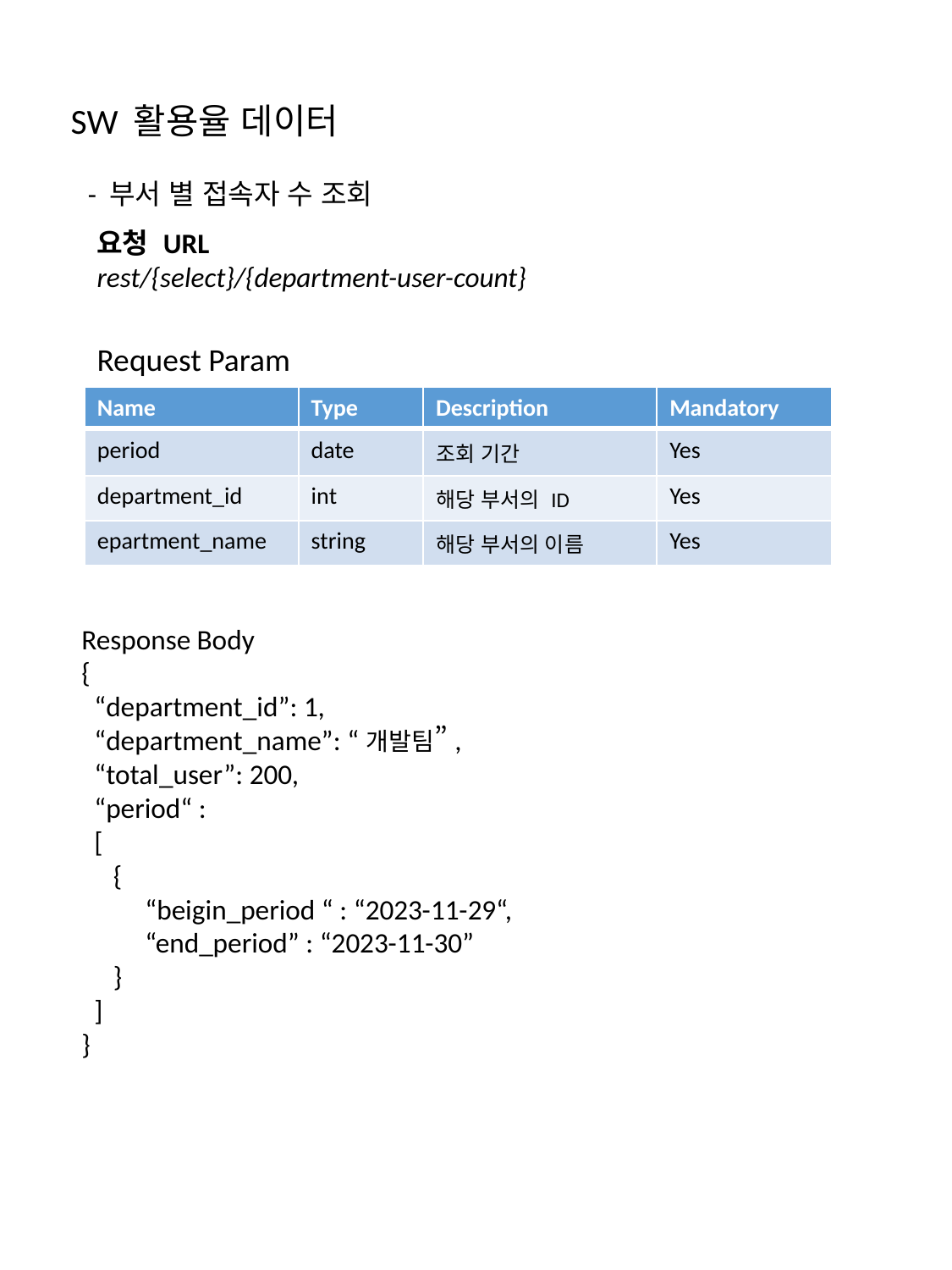

# SW 활용율 데이터
- 부서 별 접속자 수 조회
요청 URL
rest/{select}/{department-user-count}
Request Param
| Name | Type | Description | Mandatory |
| --- | --- | --- | --- |
| period | date | 조회 기간 | Yes |
| department\_id | int | 해당 부서의 ID | Yes |
| epartment\_name | string | 해당 부서의 이름 | Yes |
Response Body
{
  “department_id”: 1,
  “department_name”: “개발팀”,
  “total_user”: 200,
  “period“ :
  [
     {
          “beigin_period “ : “2023-11-29“,
          “end_period” : “2023-11-30”
     }
  ]
}